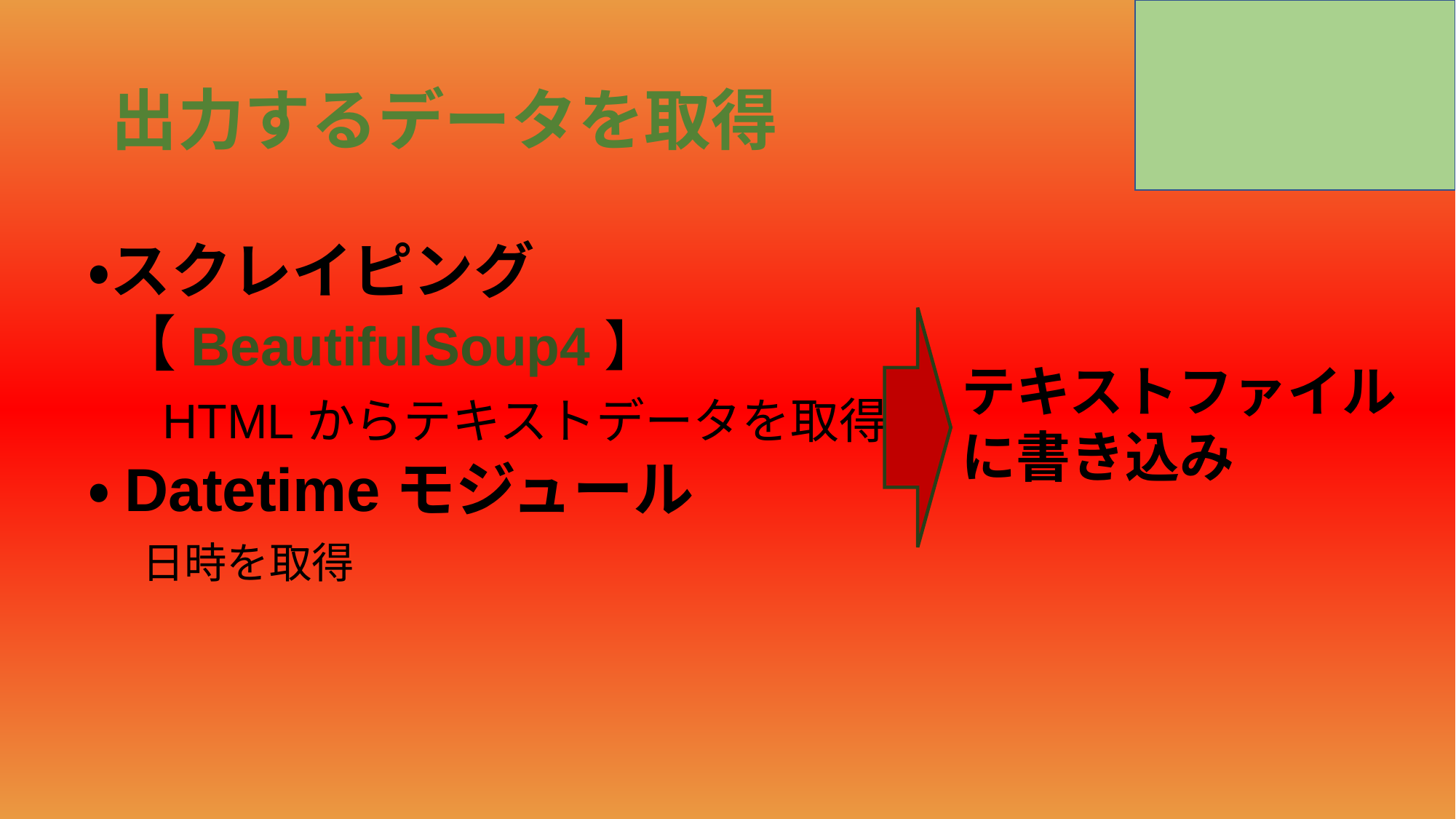

# 出力するデータを取得
・スクレイピング
 【BeautifulSoup4】
　HTMLからテキストデータを取得
・Datetimeモジュール
　日時を取得

テキストファイルに書き込み